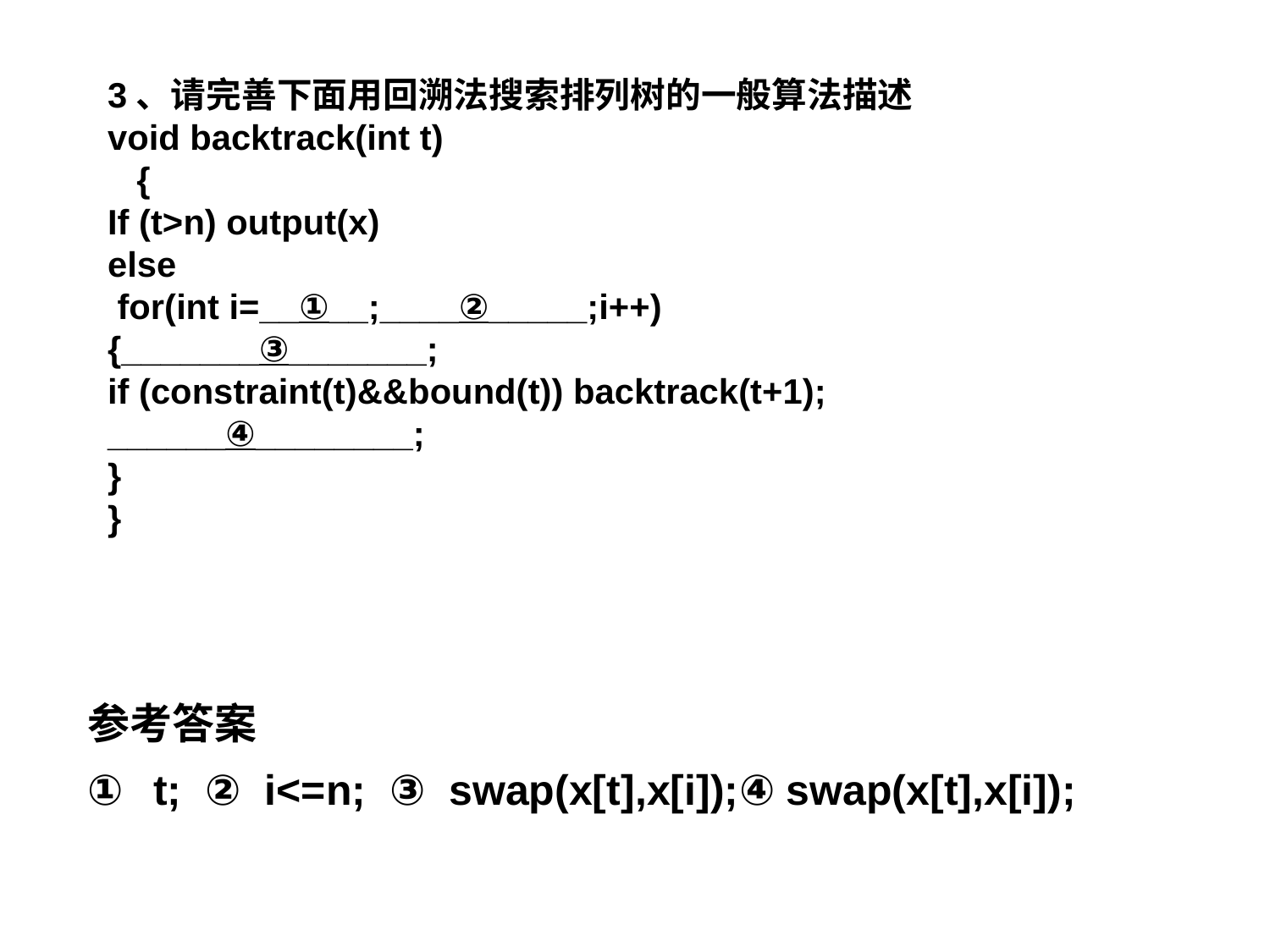

3、请完善下面用回溯法搜索排列树的一般算法描述
void backtrack(int t)
   {
If (t>n) output(x)
else
 for(int i=__①__;____②_____;i++)
{_______③_______;
if (constraint(t)&&bound(t)) backtrack(t+1);
______④________;
}
}
参考答案
①  t;  ②  i<=n;  ③  swap(x[t],x[i]);④ swap(x[t],x[i]);